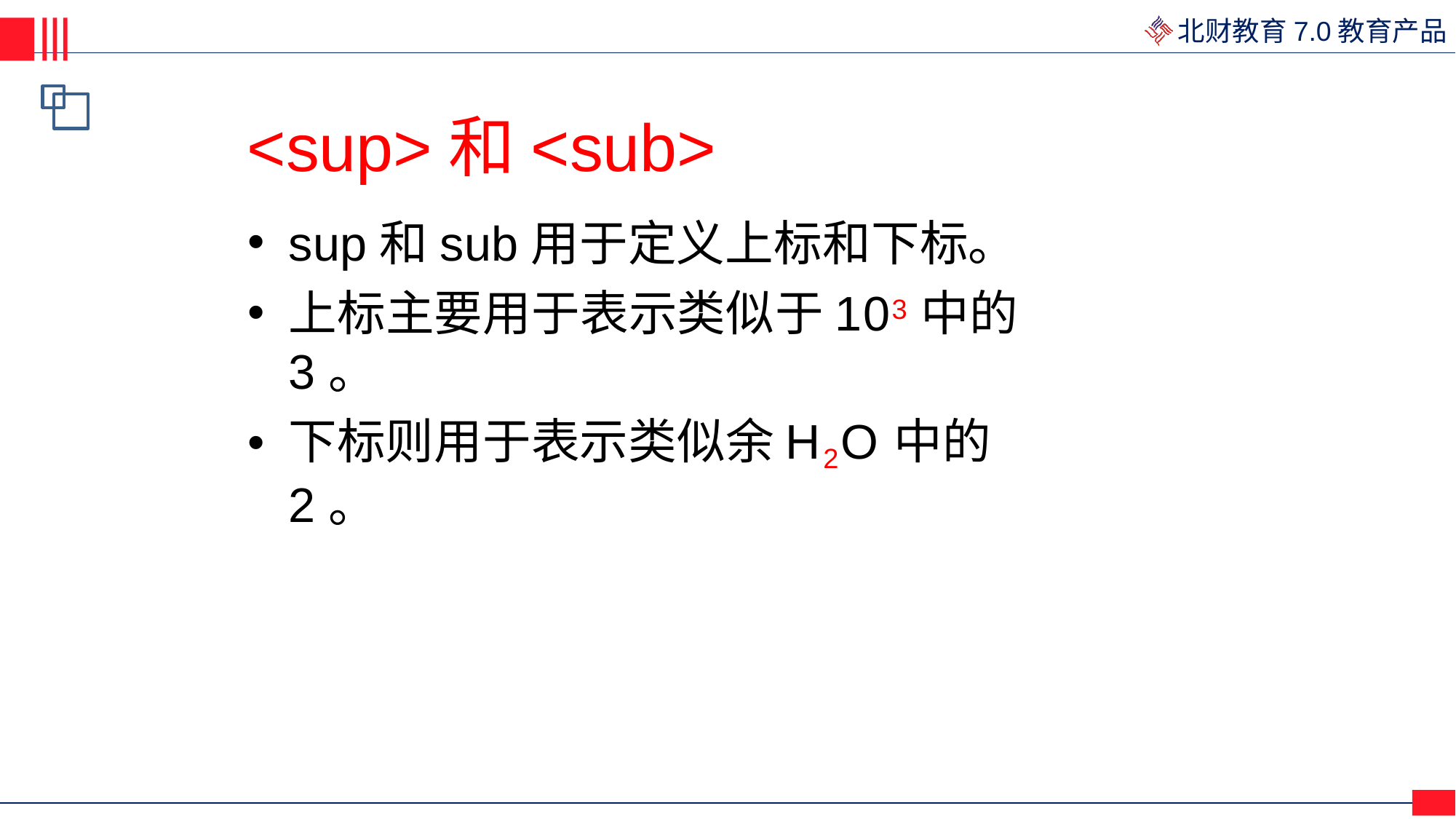

# <sup>和<sub>
sup和sub用于定义上标和下标。
上标主要用于表示类似于103中的3。
下标则用于表示类似余H2O中的2。